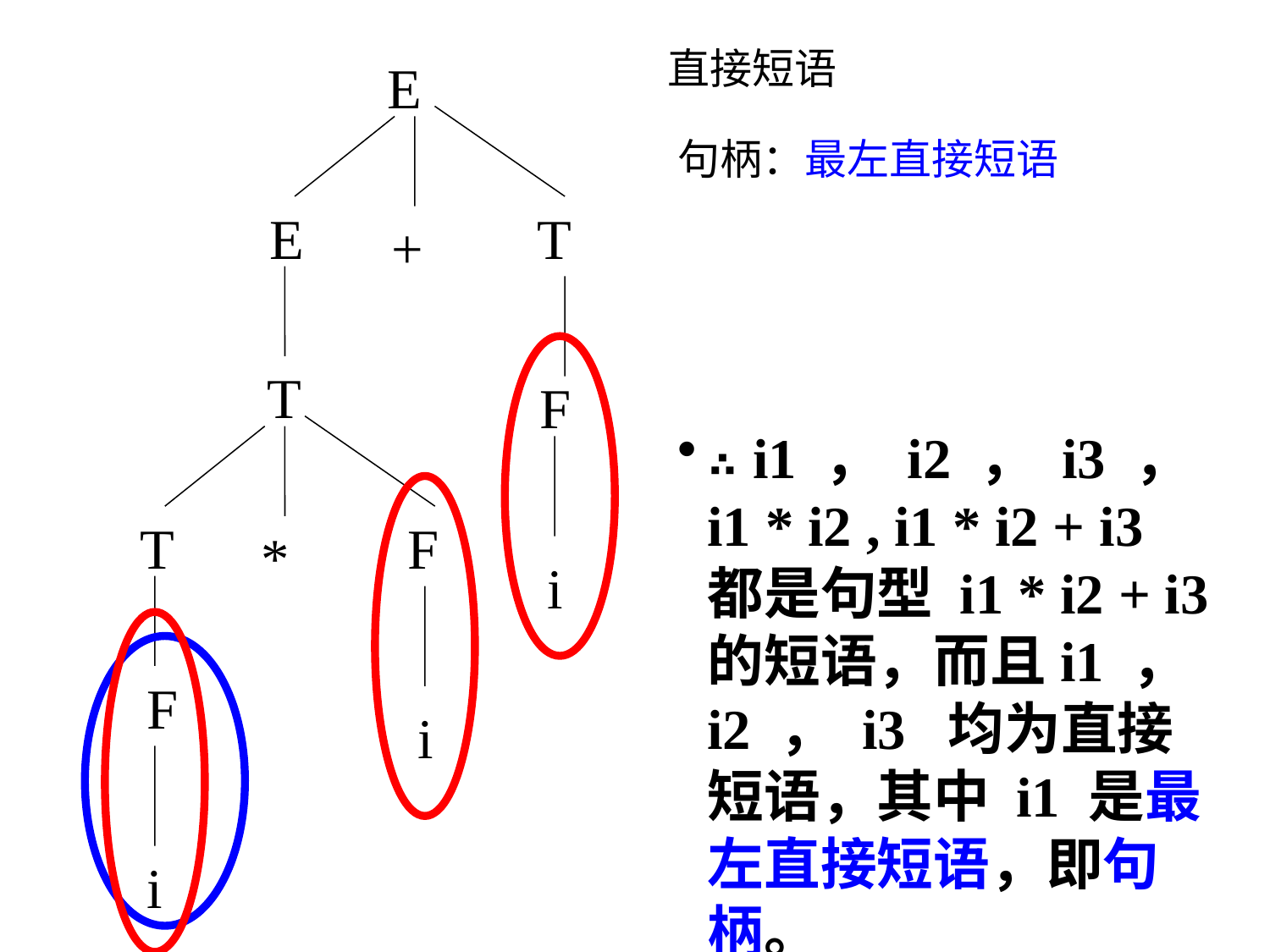

直接短语
E

   E
T
 +

T
   F

   T
F
 *
i

F
i

i
句柄：最左直接短语

∴ i1 ， i2 ， i3 ， i1 * i2 , i1 * i2 + i3都是句型 i1 * i2 + i3的短语，而且i1 ， i2 ， i3  均为直接短语，其中 i1 是最左直接短语，即句柄。